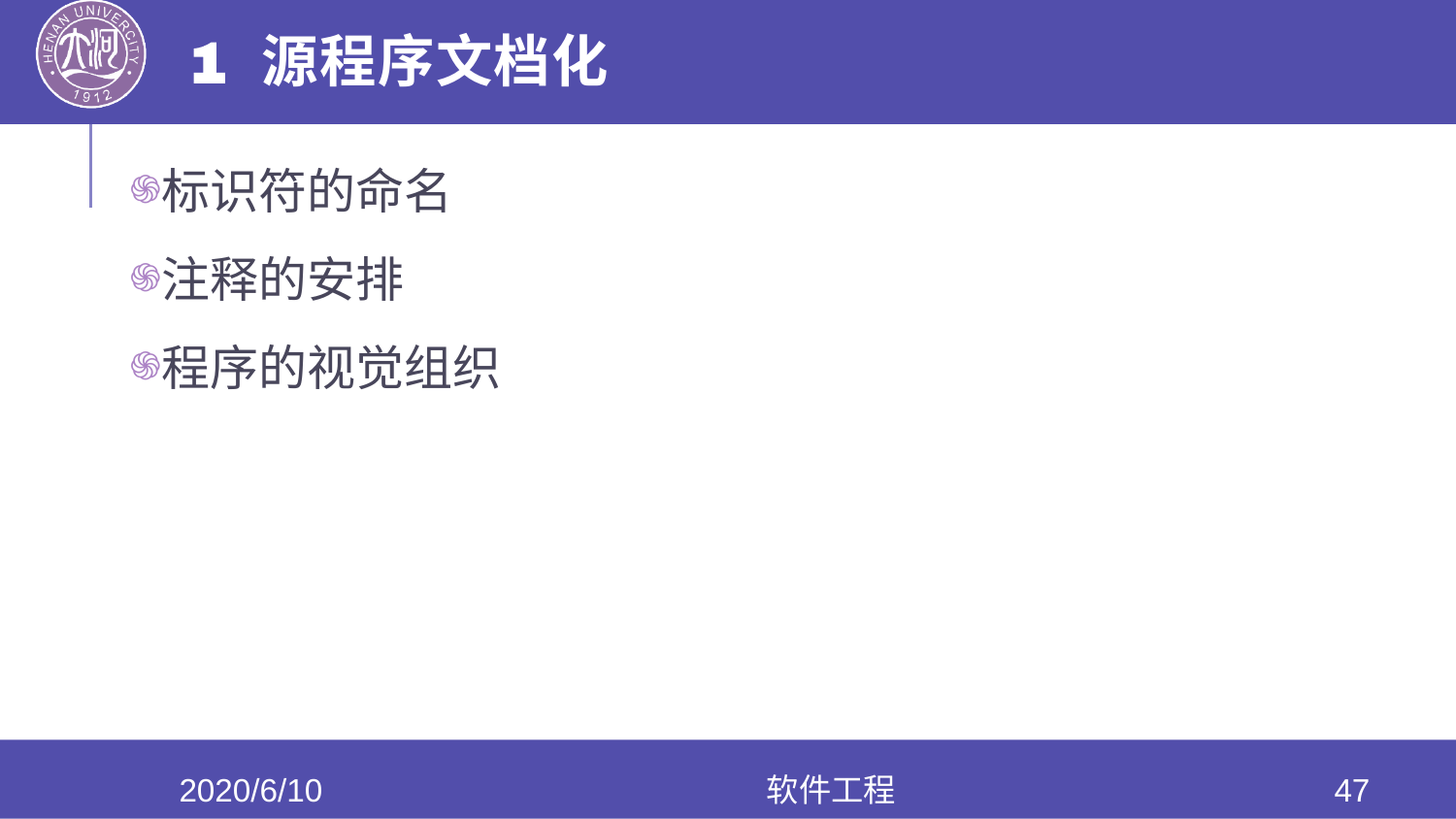

# 1 源程序文档化
标识符的命名
注释的安排
程序的视觉组织
2020/6/10
软件工程
47